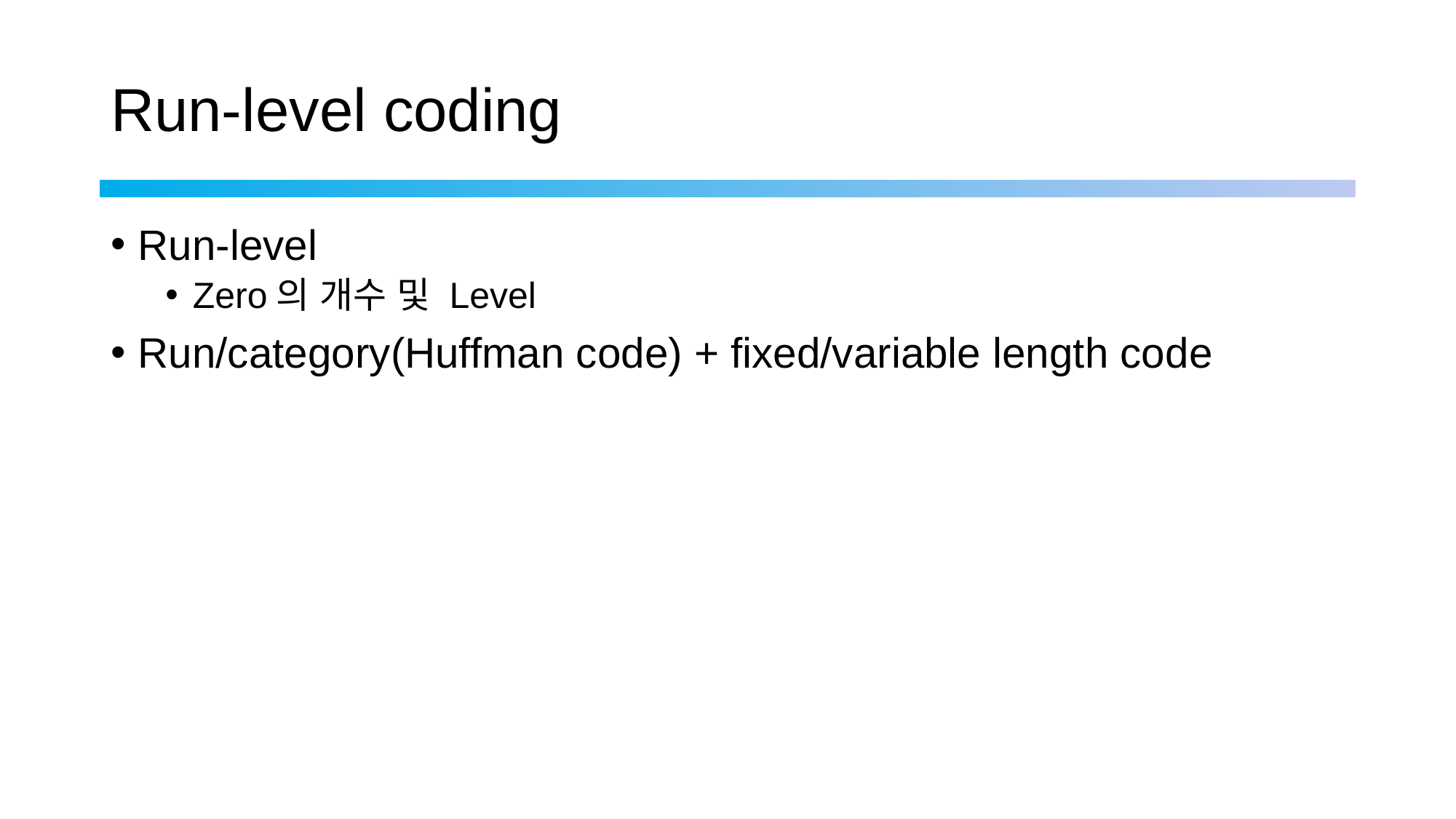

# Run-level coding
Run-level
Zero의 개수 및 Level
Run/category(Huffman code) + fixed/variable length code